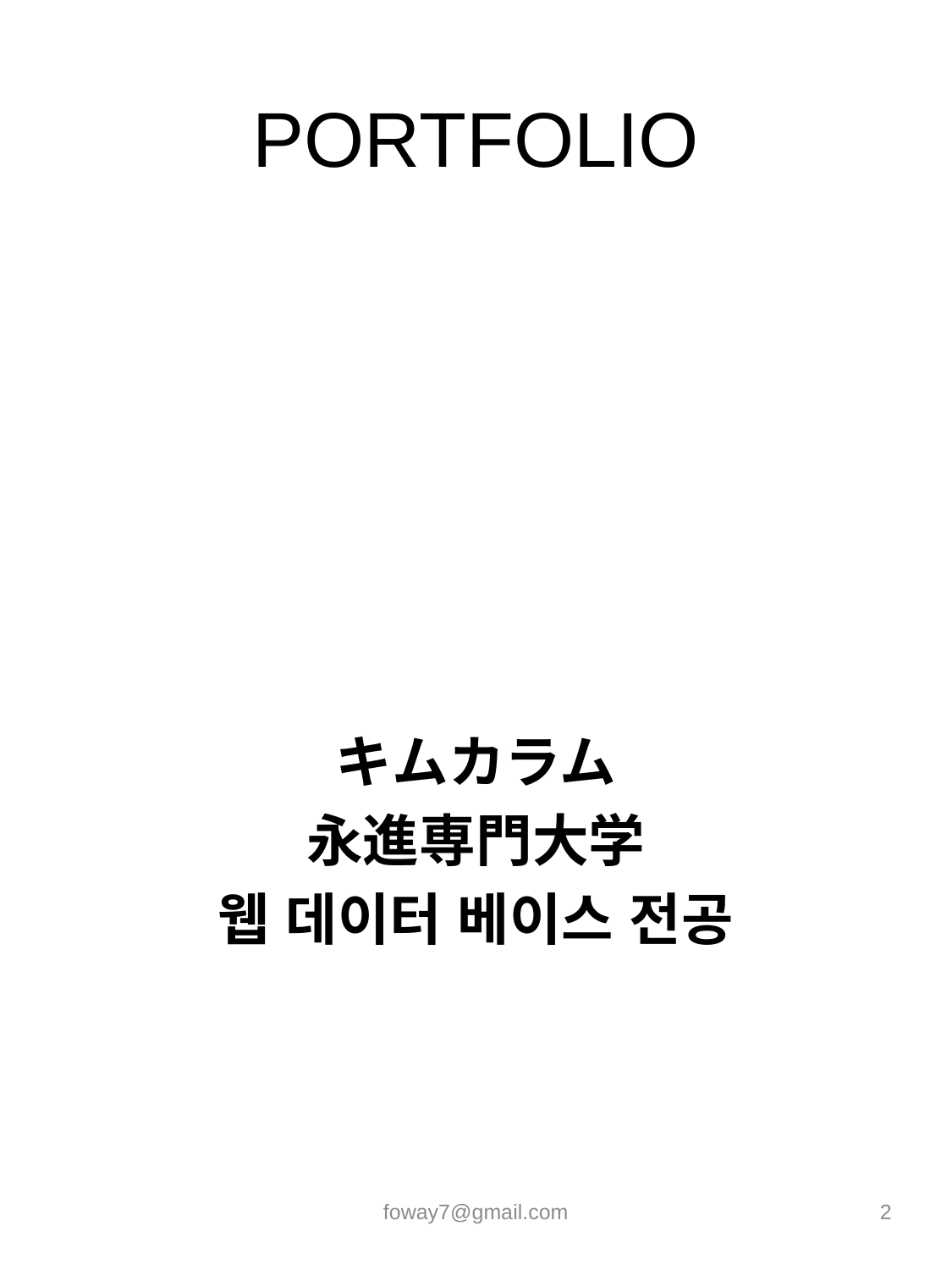

# PORTFOLIO
キムカラム
永進専門大学
웹 데이터 베이스 전공
foway7@gmail.com
2